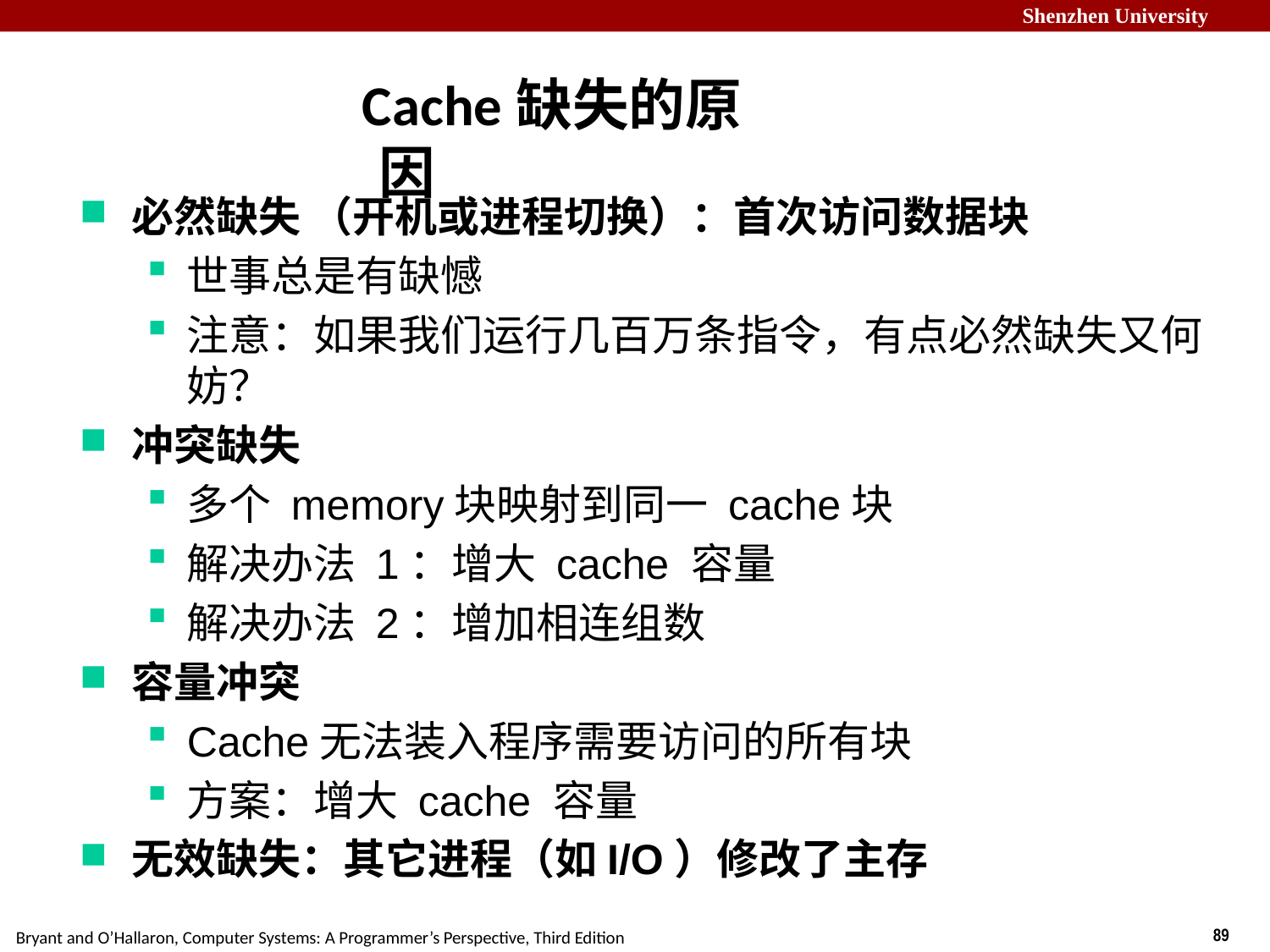

# Cache缺失的原因
必然缺失 （开机或进程切换）：首次访问数据块
世事总是有缺憾
注意：如果我们运行几百万条指令，有点必然缺失又何妨？
冲突缺失
多个 memory块映射到同一 cache块
解决办法 1：增大 cache 容量
解决办法 2：增加相连组数
容量冲突
Cache无法装入程序需要访问的所有块
方案：增大 cache 容量
无效缺失：其它进程（如I/O）修改了主存